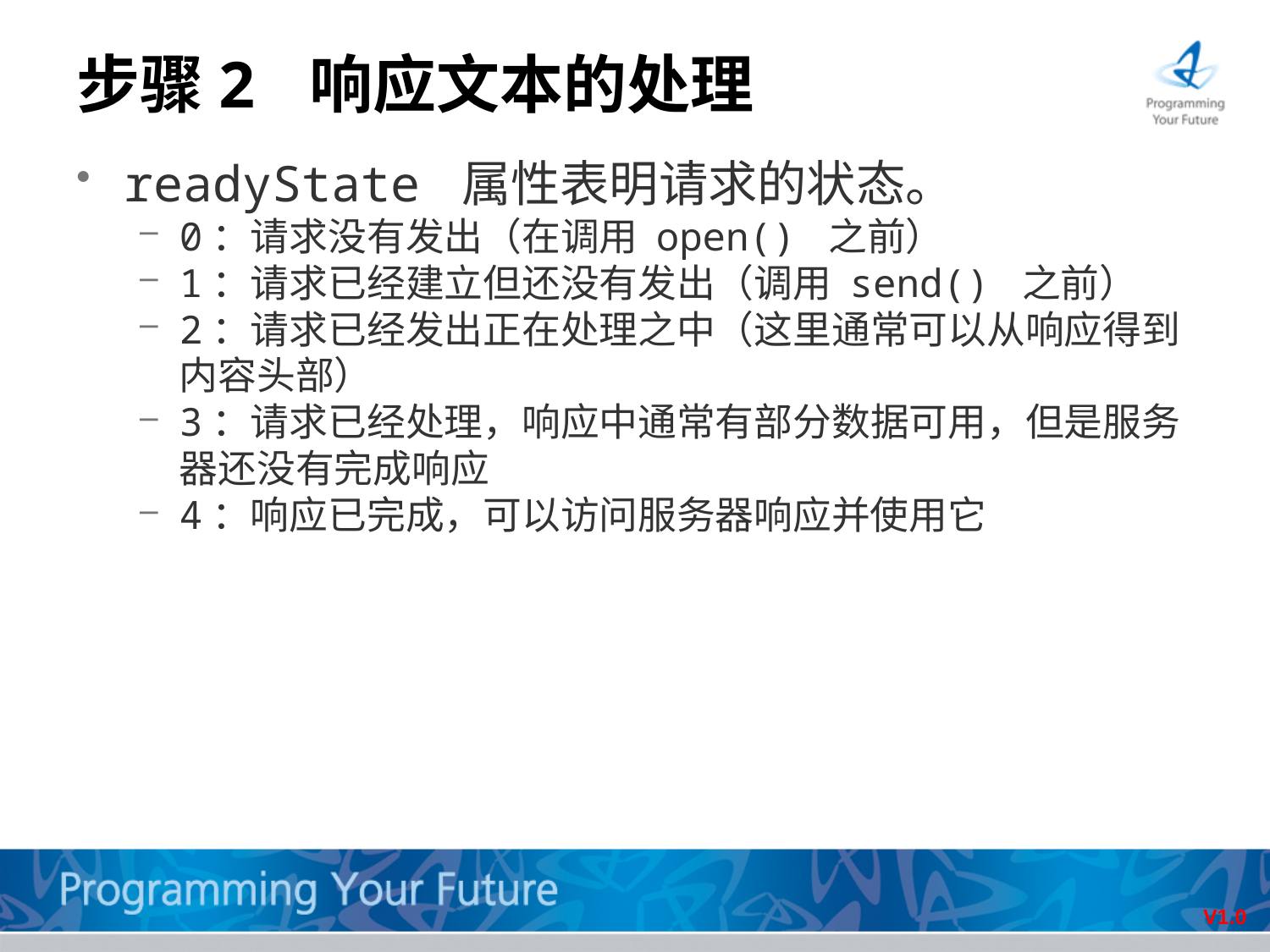

# 步骤2 响应文本的处理
readyState 属性表明请求的状态。
0：请求没有发出（在调用 open() 之前）
1：请求已经建立但还没有发出（调用 send() 之前）
2：请求已经发出正在处理之中（这里通常可以从响应得到内容头部）
3：请求已经处理，响应中通常有部分数据可用，但是服务器还没有完成响应
4：响应已完成，可以访问服务器响应并使用它